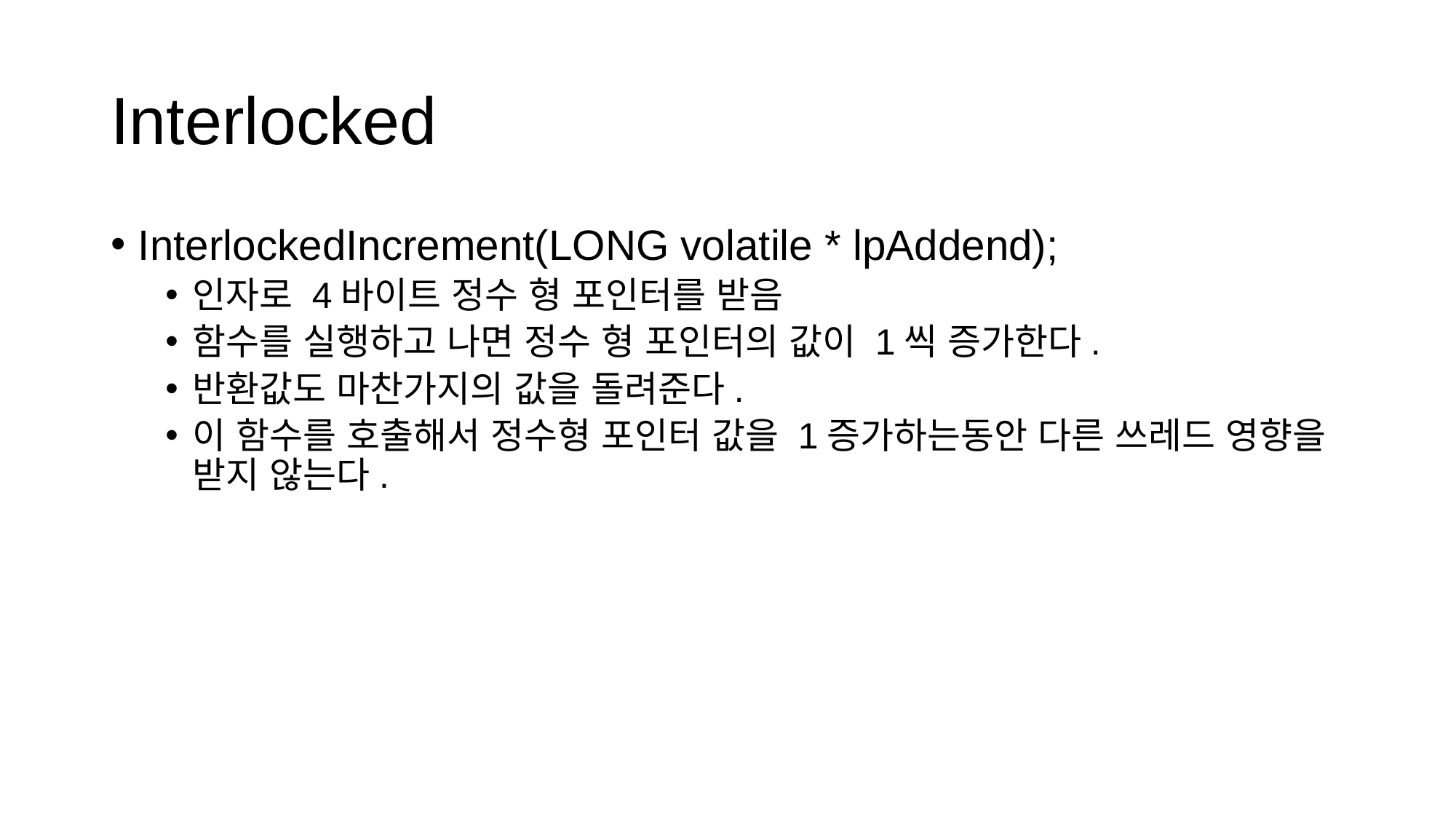

# Interlocked
InterlockedIncrement(LONG volatile * lpAddend);
인자로 4바이트 정수 형 포인터를 받음
함수를 실행하고 나면 정수 형 포인터의 값이 1씩 증가한다.
반환값도 마찬가지의 값을 돌려준다.
이 함수를 호출해서 정수형 포인터 값을 1증가하는동안 다른 쓰레드 영향을 받지 않는다.